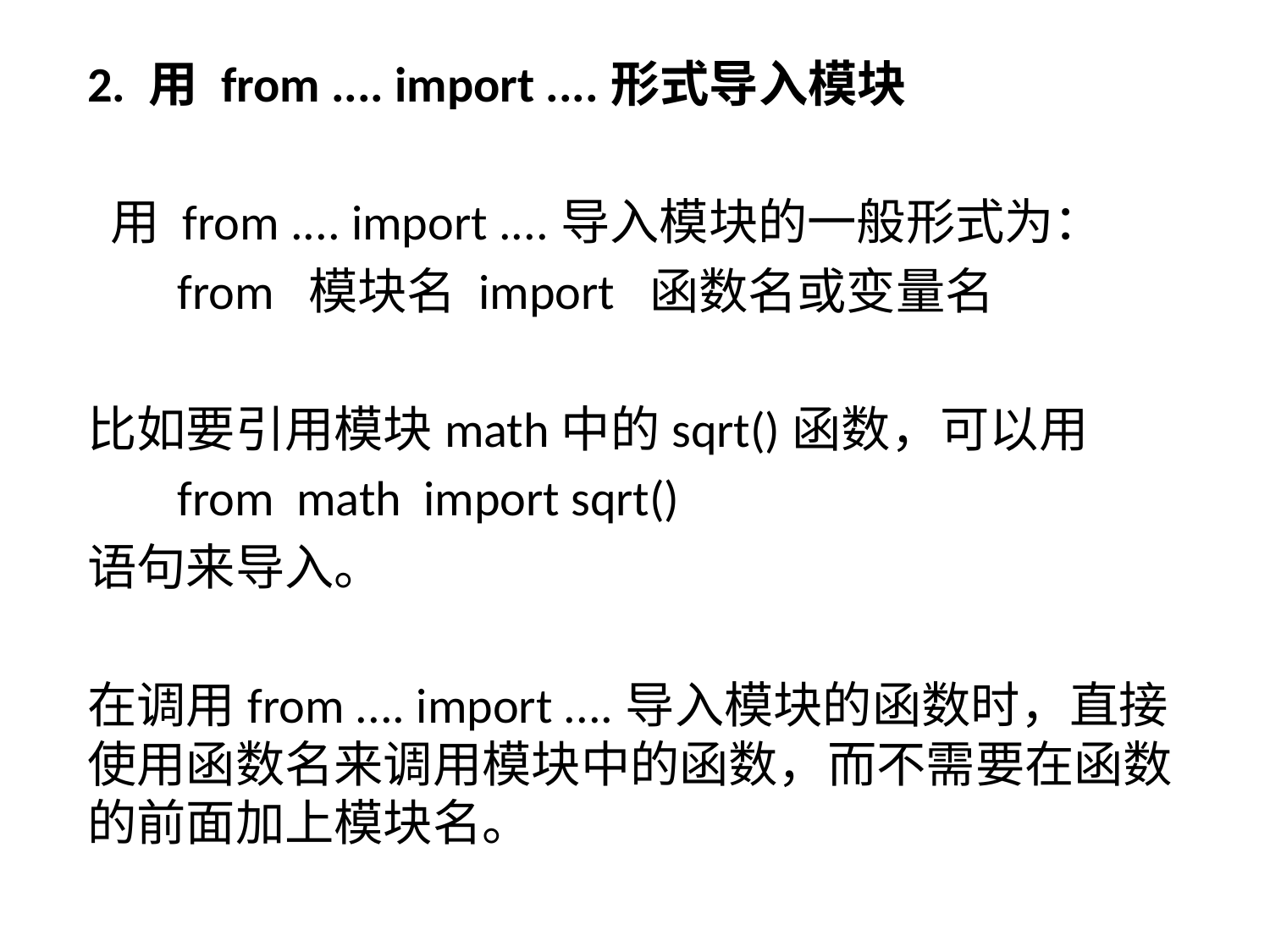

2. 用 from .... import ....形式导入模块

 用 from .... import ....导入模块的一般形式为：
        from  模块名 import  函数名或变量名

比如要引用模块math中的sqrt()函数，可以用
        from  math  import sqrt()
语句来导入。

在调用from .... import ....导入模块的函数时，直接使用函数名来调用模块中的函数，而不需要在函数的前面加上模块名。